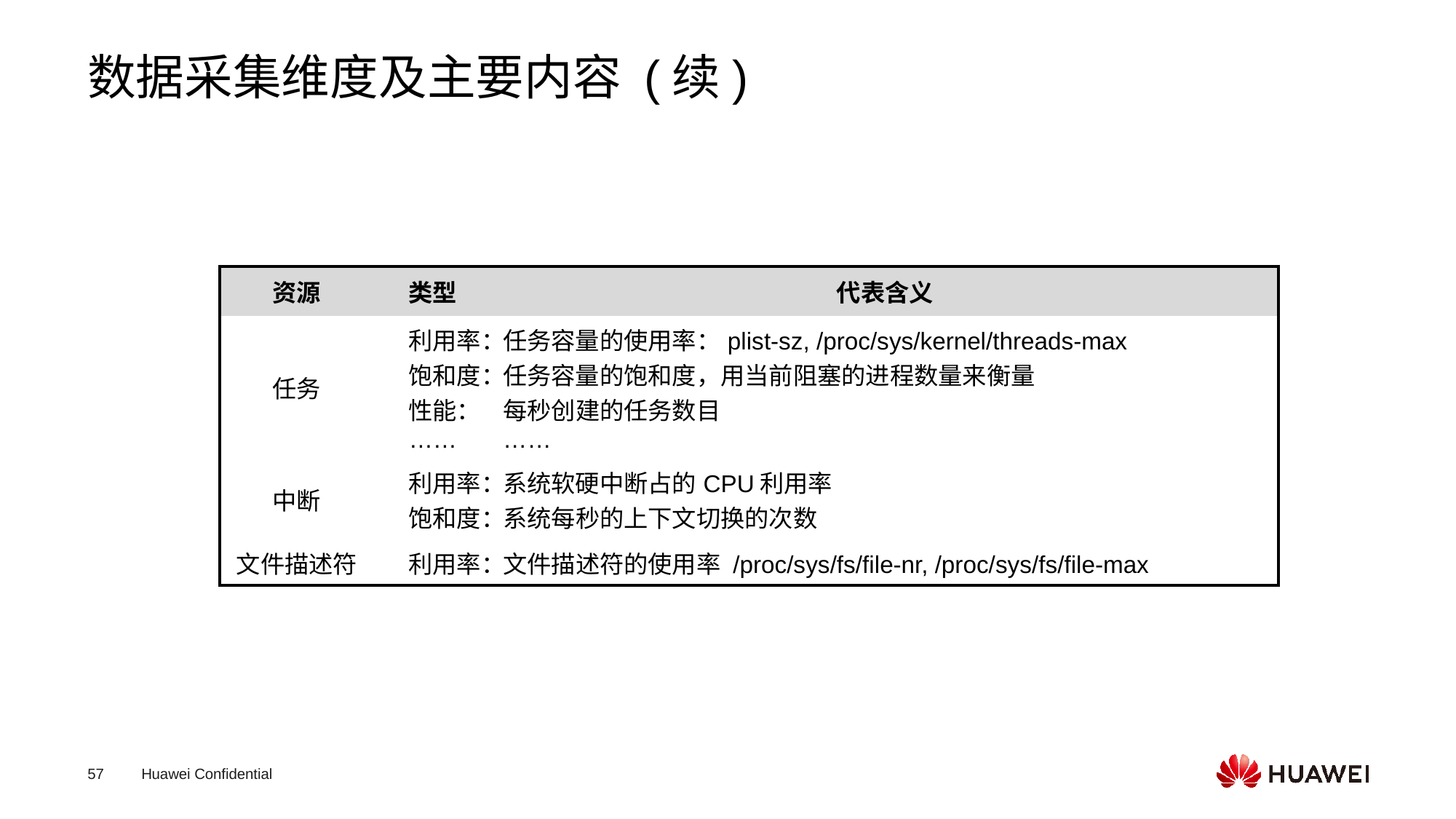

# 数据采集维度及主要内容 (续)
| 资源 | 类型 | 代表含义 |
| --- | --- | --- |
| 任务 | 利用率： 饱和度： 性能： …… | 任务容量的使用率：plist-sz, /proc/sys/kernel/threads-max 任务容量的饱和度，用当前阻塞的进程数量来衡量 每秒创建的任务数目 …… |
| 中断 | 利用率： 饱和度： | 系统软硬中断占的CPU利用率 系统每秒的上下文切换的次数 |
| 文件描述符 | 利用率： | 文件描述符的使用率 /proc/sys/fs/file-nr, /proc/sys/fs/file-max |